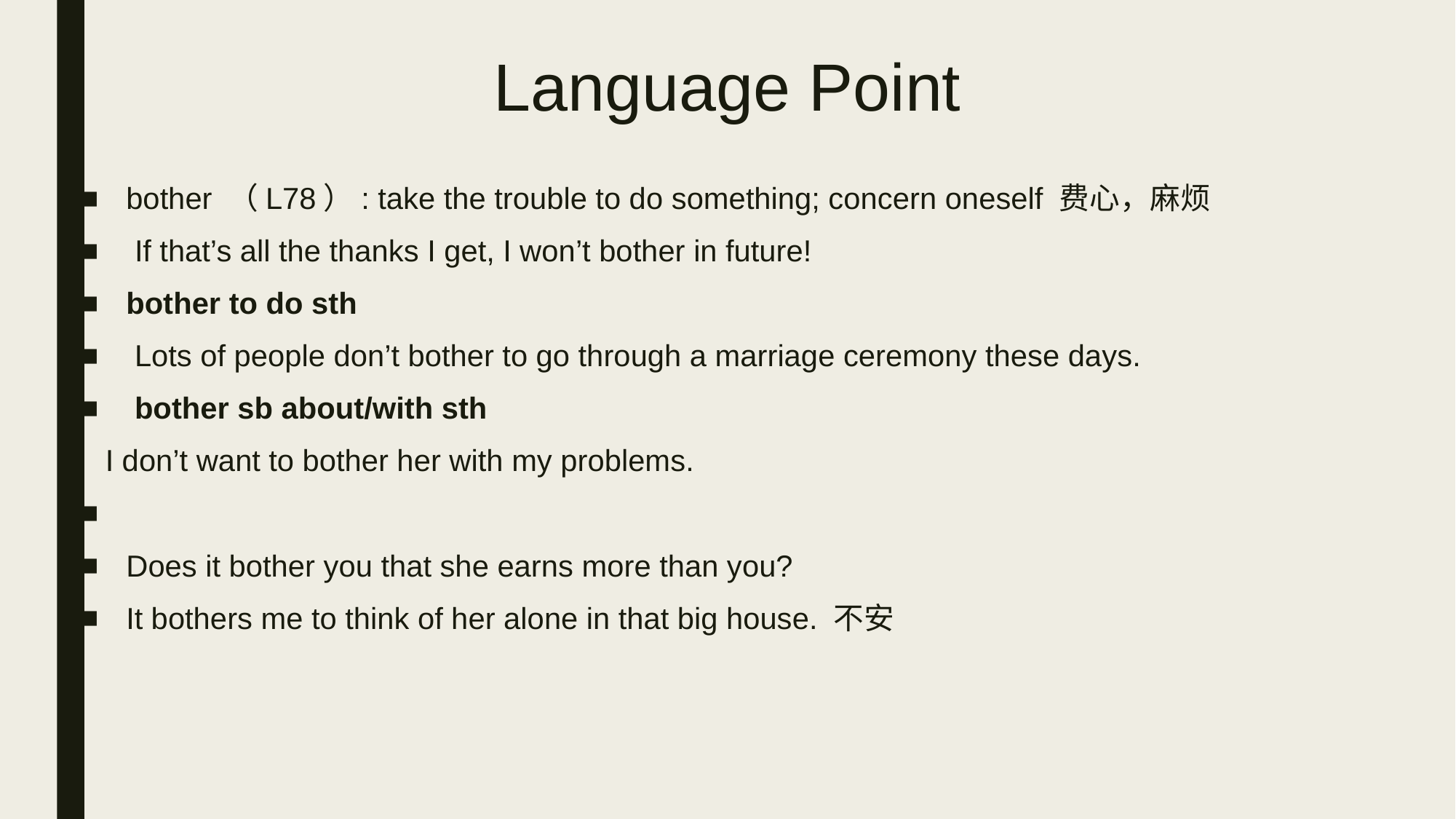

# Language Point
bother （L78）: take the trouble to do something; concern oneself 费心，麻烦
 If that’s all the thanks I get, I won’t bother in future!
bother to do sth
 Lots of people don’t bother to go through a marriage ceremony these days.
 bother sb about/with sth
   I don’t want to bother her with my problems.

Does it bother you that she earns more than you?
It bothers me to think of her alone in that big house. 不安